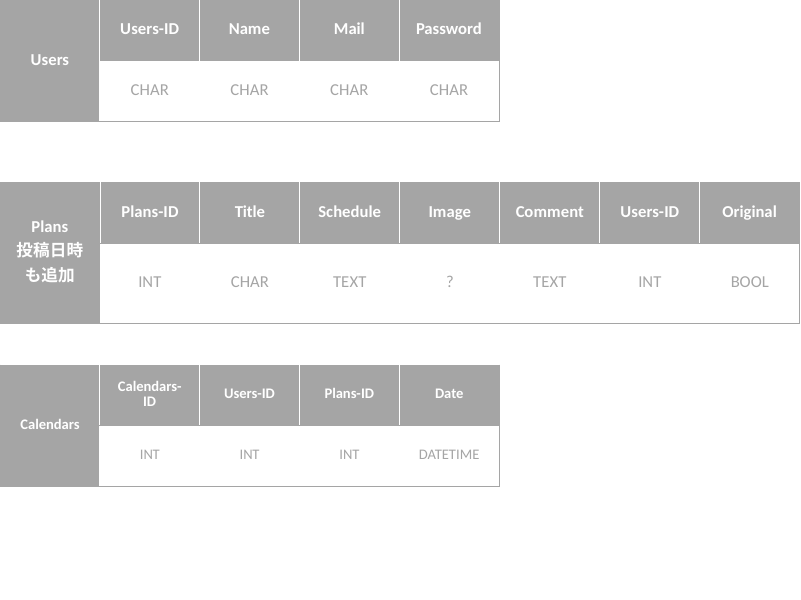

| Users | Users-ID | Name | Mail | Password |
| --- | --- | --- | --- | --- |
|  | CHAR | CHAR | CHAR | CHAR |
| Plans 投稿日時も追加 | Plans-ID | Title | Schedule | Image | Comment | Users-ID | Original |
| --- | --- | --- | --- | --- | --- | --- | --- |
|  | INT | CHAR | TEXT | ? | TEXT | INT | BOOL |
| Calendars | Calendars-ID | Users-ID | Plans-ID | Date |
| --- | --- | --- | --- | --- |
|  | INT | INT | INT | DATETIME |